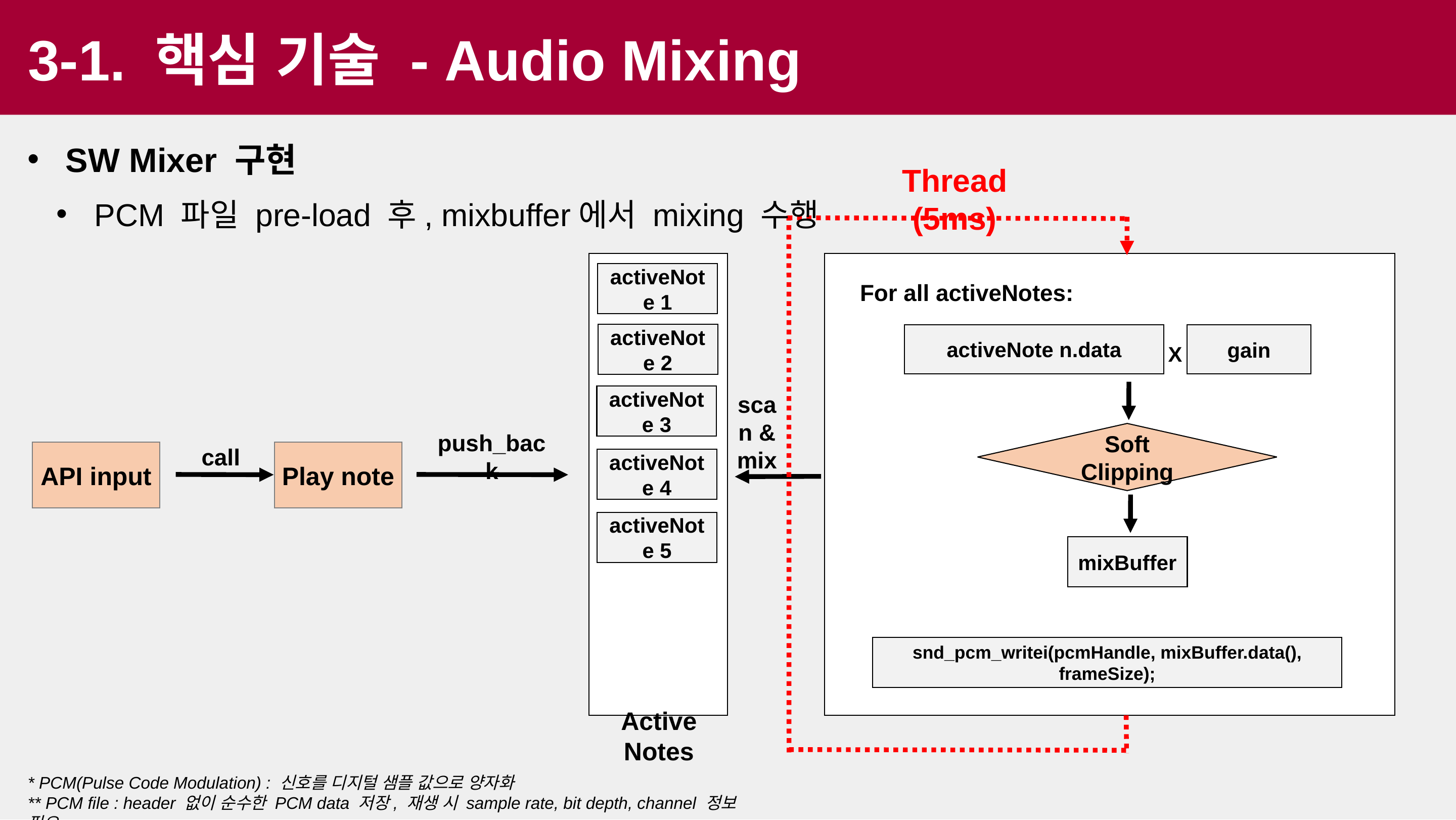

3-1. 핵심 기술 - Audio Mixing
SW Mixer 구현
Thread (5ms)
PCM 파일 pre-load 후, mixbuffer에서 mixing 수행

activeNote 1
For all activeNotes:

activeNote 2
activeNote n.data
gain
X
scan &
mix
activeNote 3

Soft Clipping

call
push_back
API input
Play note
activeNote 4
activeNote 5
mixBuffer
snd_pcm_writei(pcmHandle, mixBuffer.data(), frameSize);
Active Notes
* PCM(Pulse Code Modulation) : 신호를 디지털 샘플 값으로 양자화
** PCM file : header 없이 순수한 PCM data 저장, 재생 시 sample rate, bit depth, channel 정보 필요